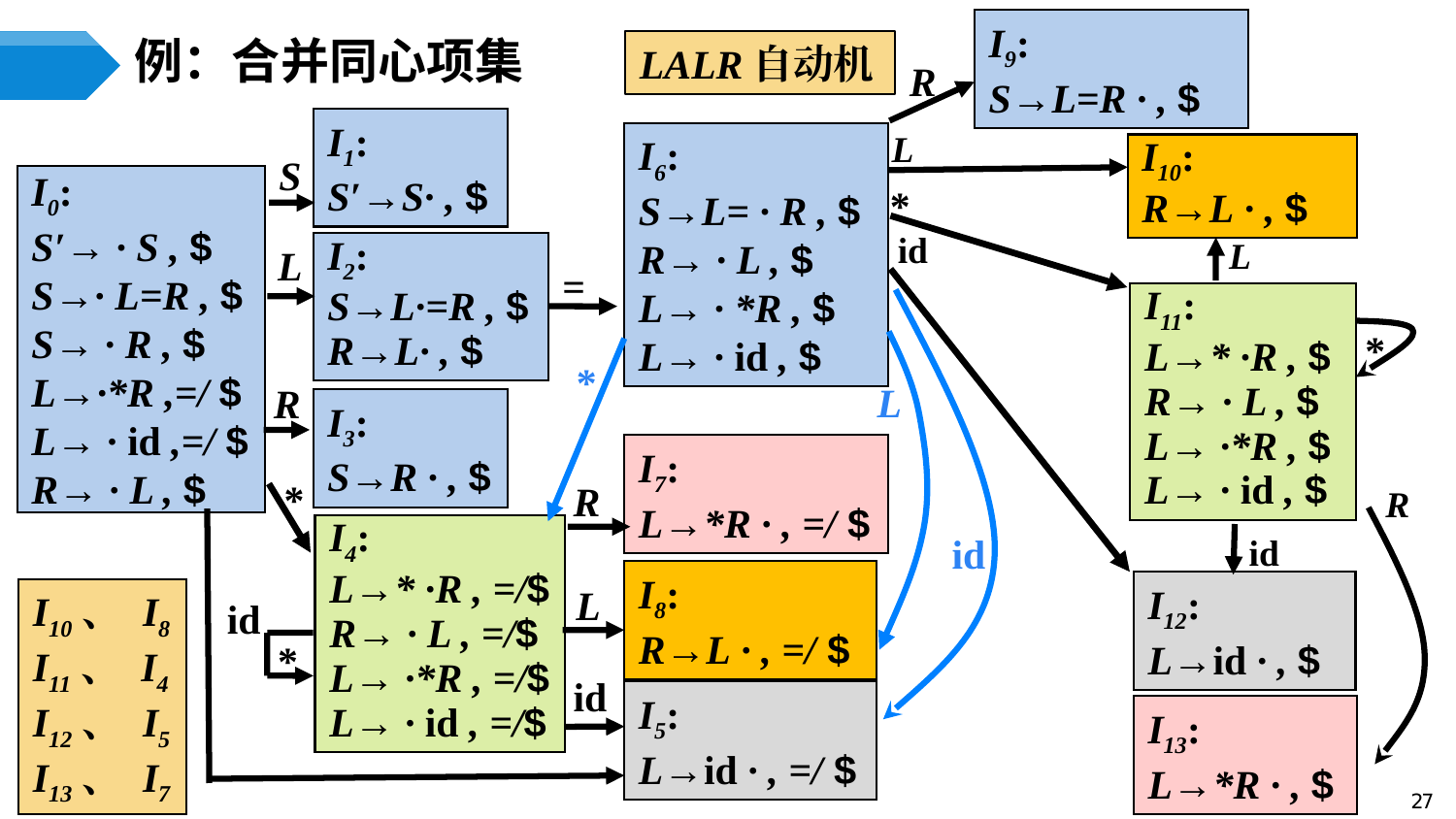

I9:
S→L=R · , $
# 例：合并同心项集
LALR自动机
R

I1:
S′→S· , $
L
I10:
R→L · , $

*

id
L

I11:
L→* ·R , $
R→ · L , $
L→ ·*R , $
L→ · id , $
*

R

id

I12:
L→id · , $
I13:
L→*R · , $
I6:
S→L= · R , $
R→ · L , $
L→ · *R , $
L→ · id , $
S
I0:
S′→ · S , $
S→· L=R , $
S→ · R , $
L→·*R ,=/ $
L→ · id ,=/ $
R→ · L , $

I2:
S→L·=R , $
R→L· , $
L
=

*
L
R
I3:
S→R · , $

I7:
L→*R · , =/ $
*
R

I4:
L→* ·R , =/$
R→ · L , =/$
L→ ·*R , =/$
L→ · id , =/$
id

I8:
R→L · , =/ $
L
I10、 I8
I11、 I4
I12、 I5
I13、 I7
id
*

id
I5:
L→id · , =/ $

27